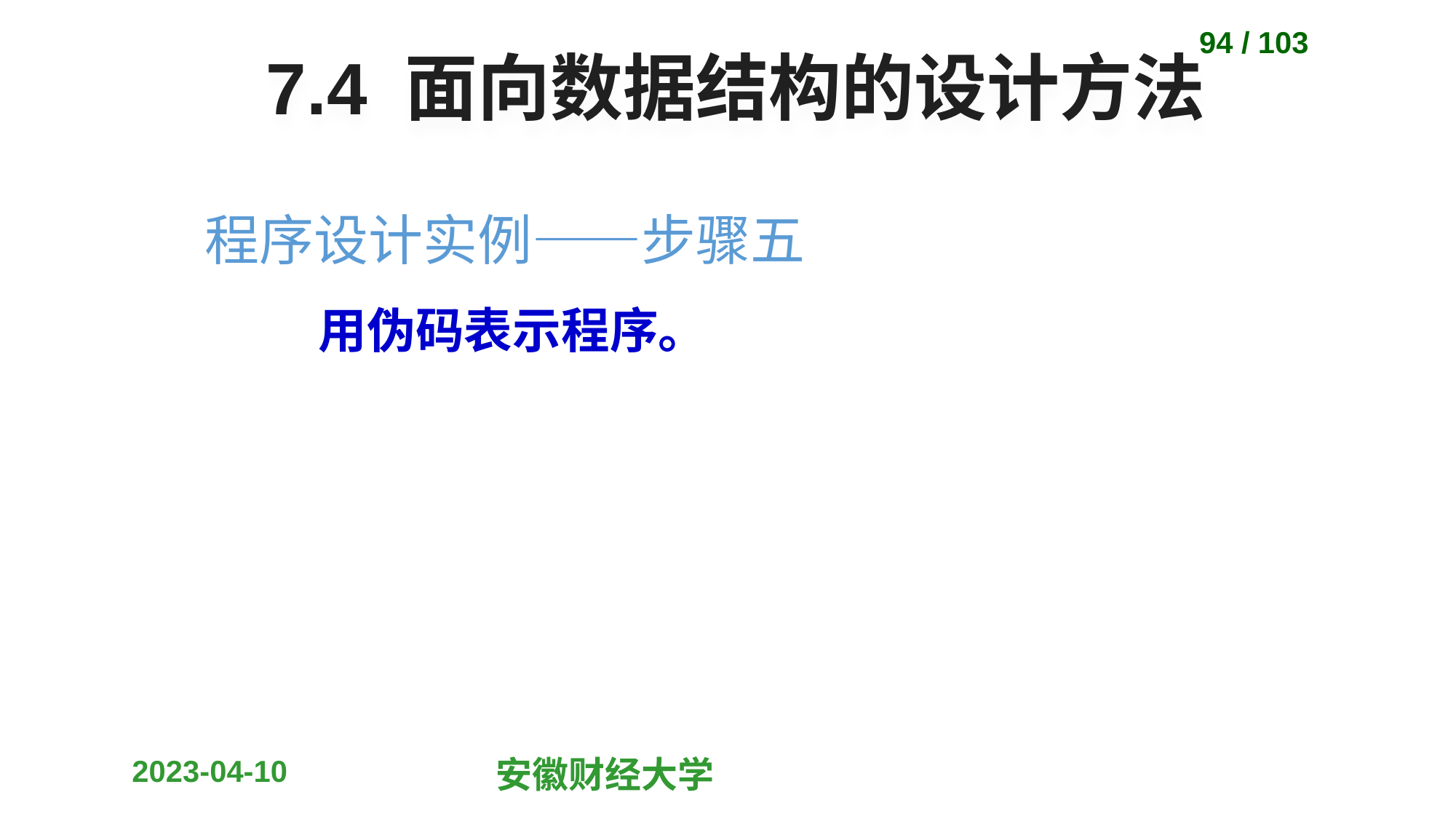

94 / 103
# 7.4 面向数据结构的设计方法
程序设计实例——步骤五
用伪码表示程序。
2023-04-10
安徽财经大学